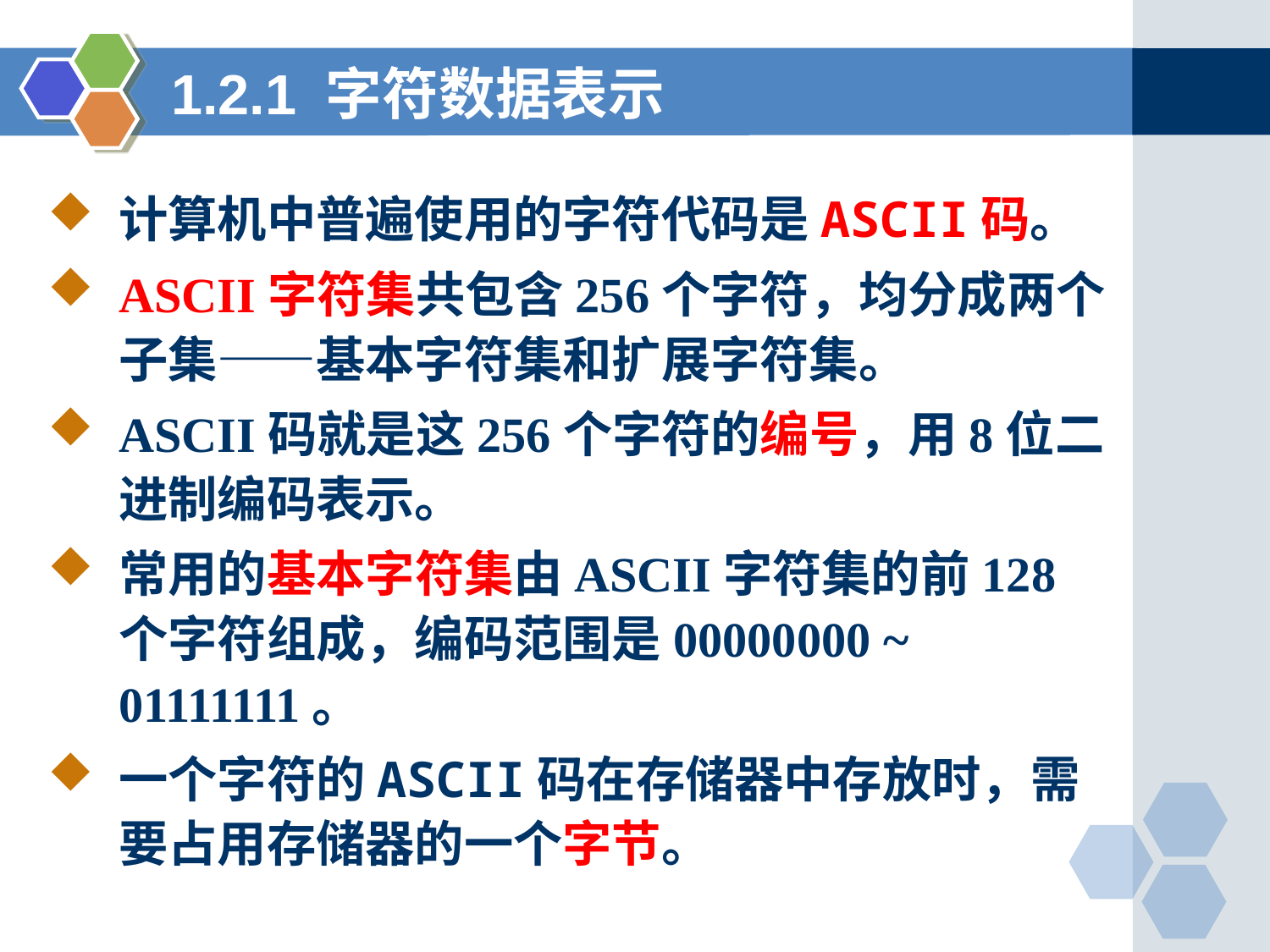

# 1.2.1 字符数据表示
计算机中普遍使用的字符代码是ASCII码。
ASCII字符集共包含256个字符，均分成两个子集——基本字符集和扩展字符集。
ASCII码就是这256个字符的编号，用8位二进制编码表示。
常用的基本字符集由ASCII字符集的前128个字符组成，编码范围是00000000 ~ 01111111。
一个字符的ASCII码在存储器中存放时，需要占用存储器的一个字节。